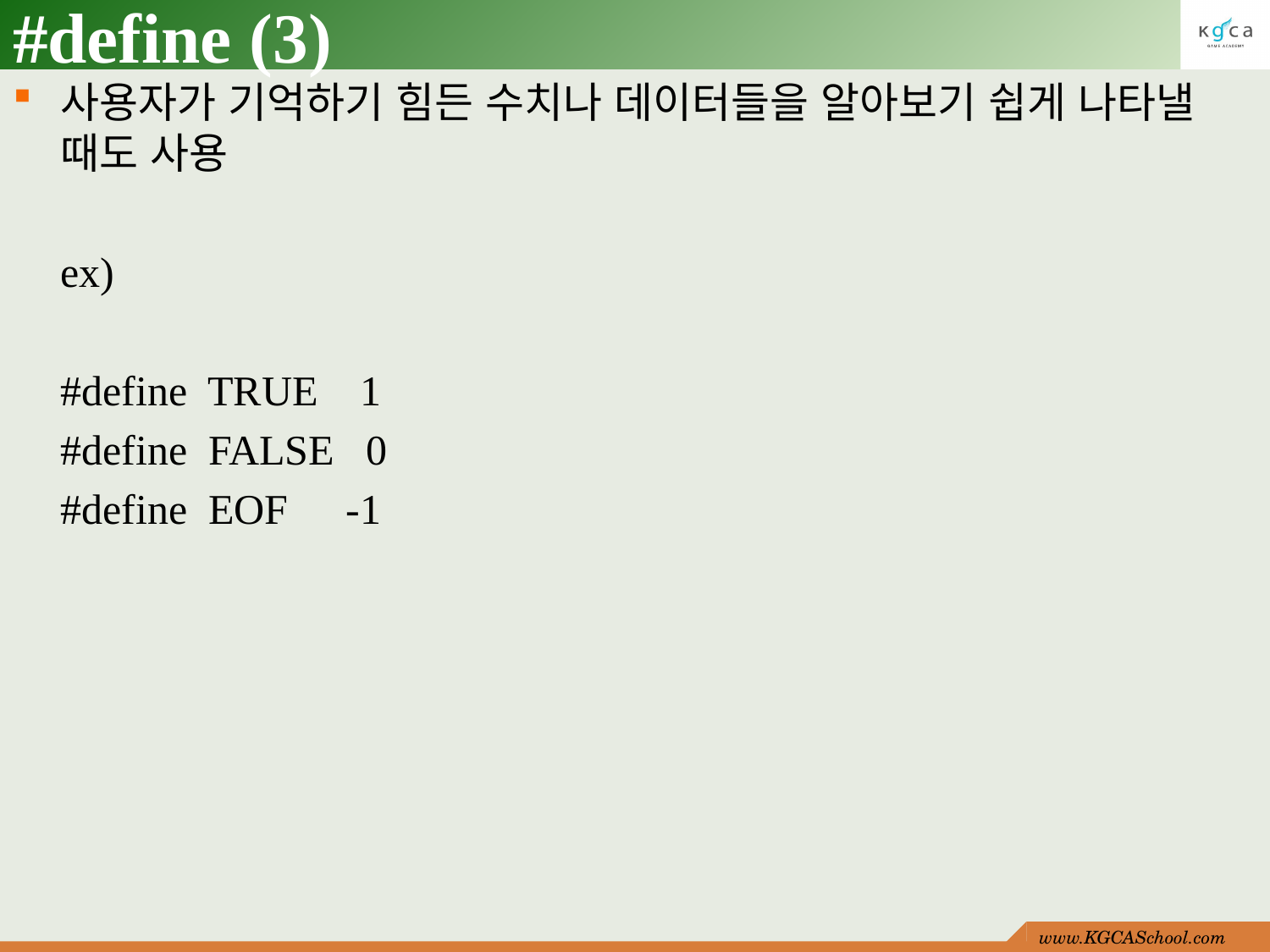

# #define (3)
사용자가 기억하기 힘든 수치나 데이터들을 알아보기 쉽게 나타낼 때도 사용

	ex)

	#define  TRUE    1
	#define  FALSE   0
	#define  EOF	   -1